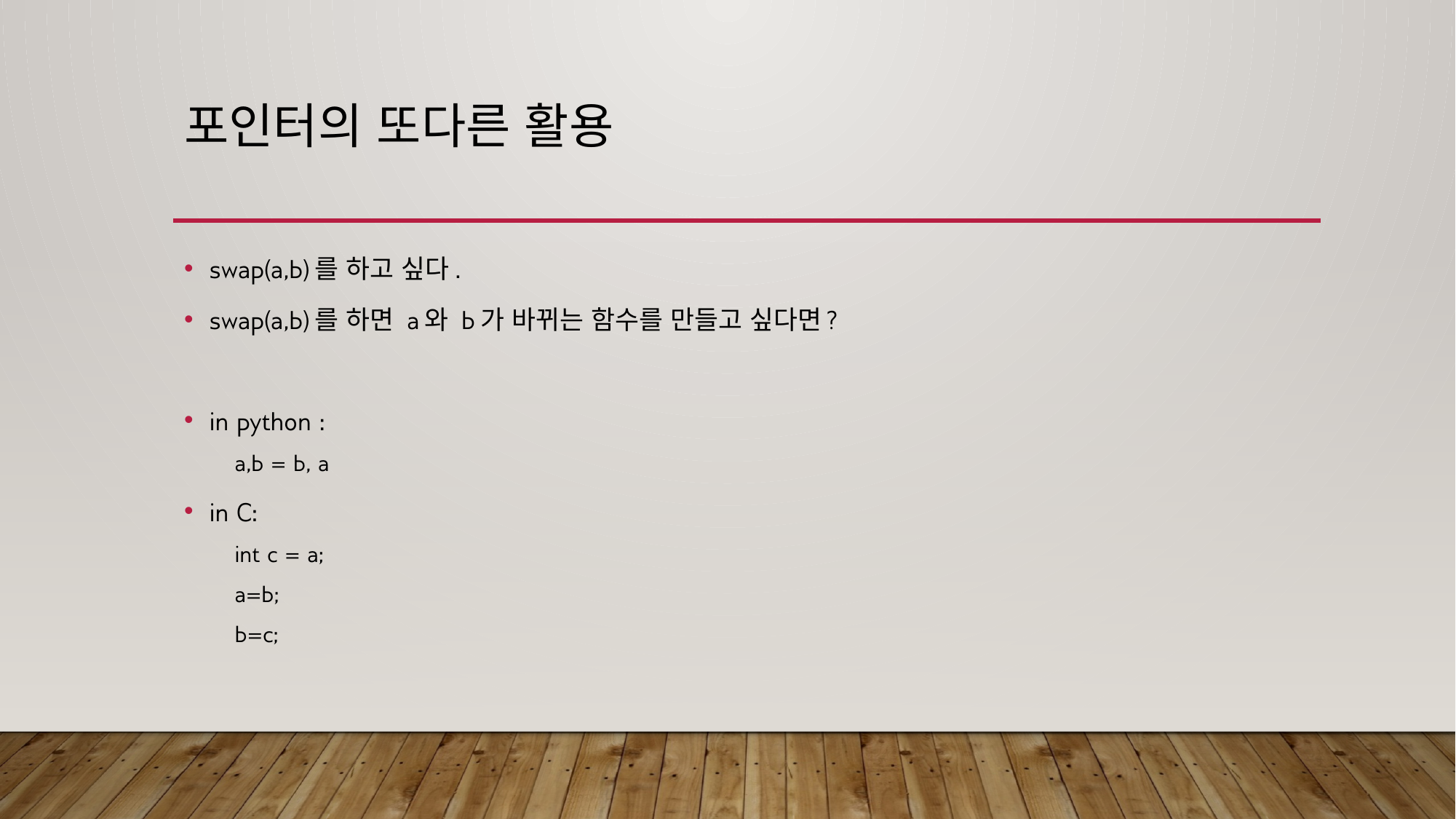

# 포인터의 또다른 활용
swap(a,b)를 하고 싶다.
swap(a,b)를 하면 a와 b가 바뀌는 함수를 만들고 싶다면?

in python :
a,b = b, a
in C:
int c = a;
a=b;
b=c;